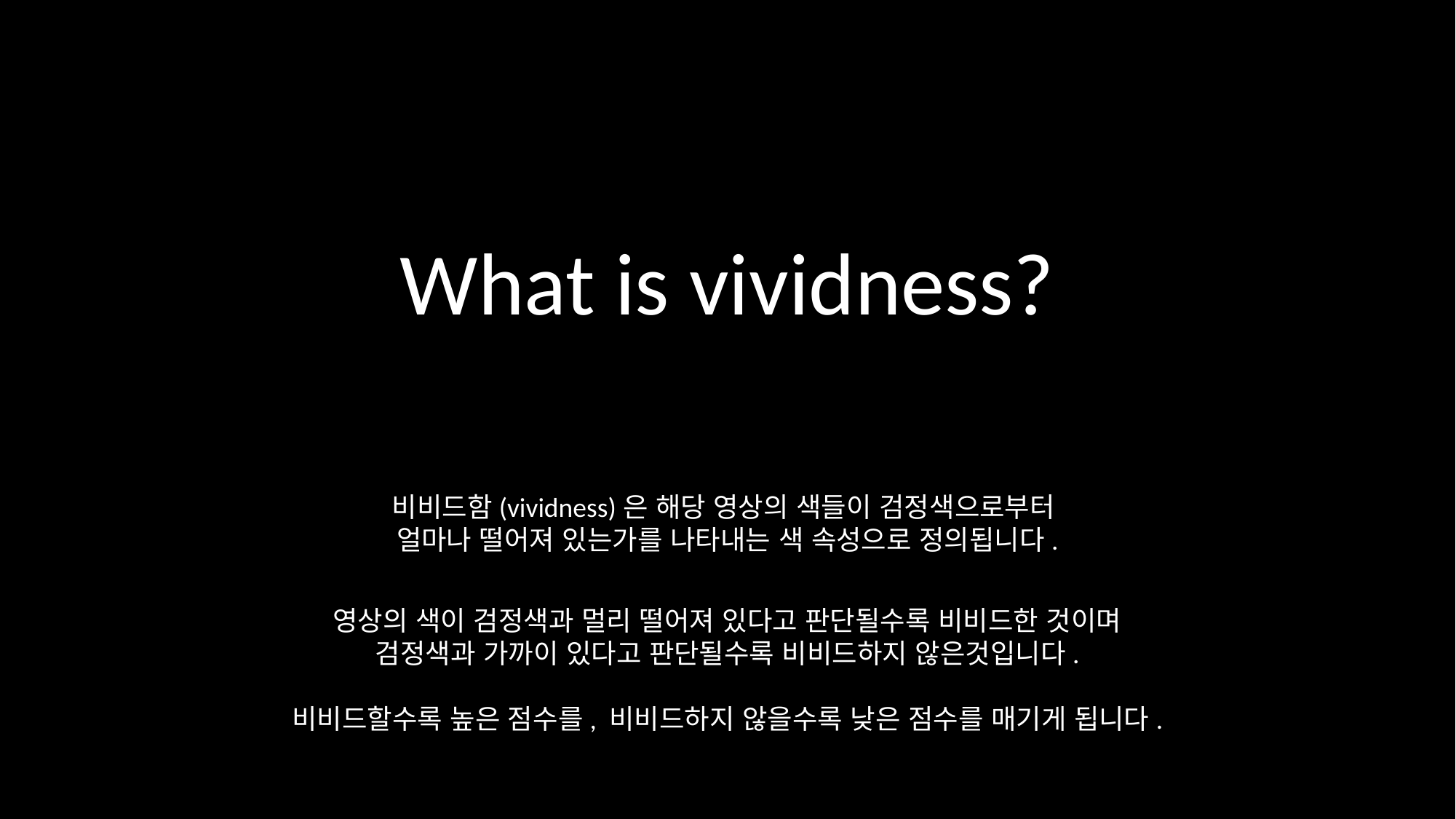

What is vividness?

비비드함(vividness)은 해당 영상의 색들이 검정색으로부터 
얼마나 떨어져 있는가를 나타내는 색 속성으로 정의됩니다.
영상의 색이 검정색과 멀리 떨어져 있다고 판단될수록 비비드한 것이며
검정색과 가까이 있다고 판단될수록 비비드하지 않은것입니다.
비비드할수록 높은 점수를, 비비드하지 않을수록 낮은 점수를 매기게 됩니다.